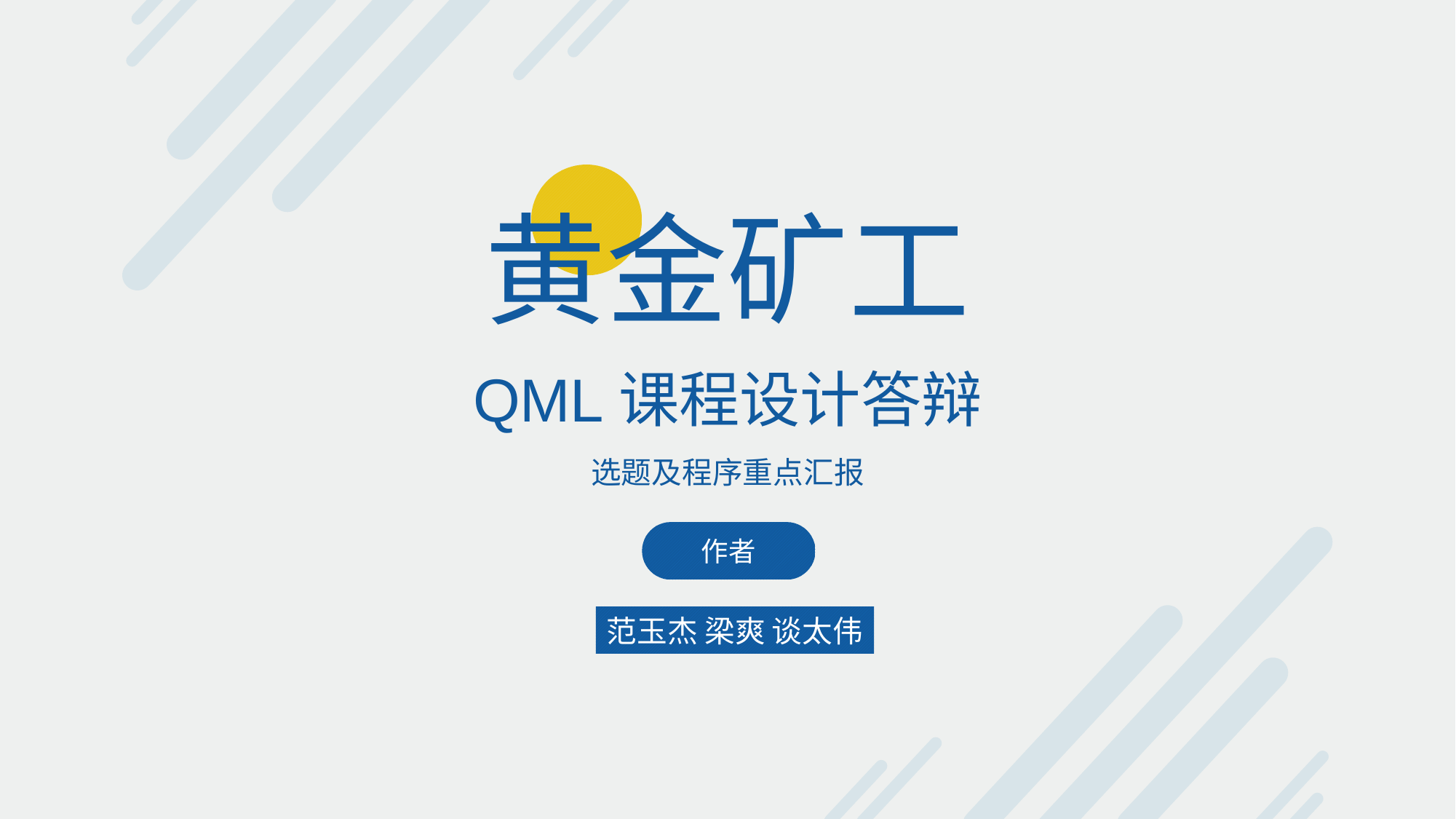

黄金矿工
QML课程设计答辩
选题及程序重点汇报
作者
范玉杰 梁爽 谈太伟